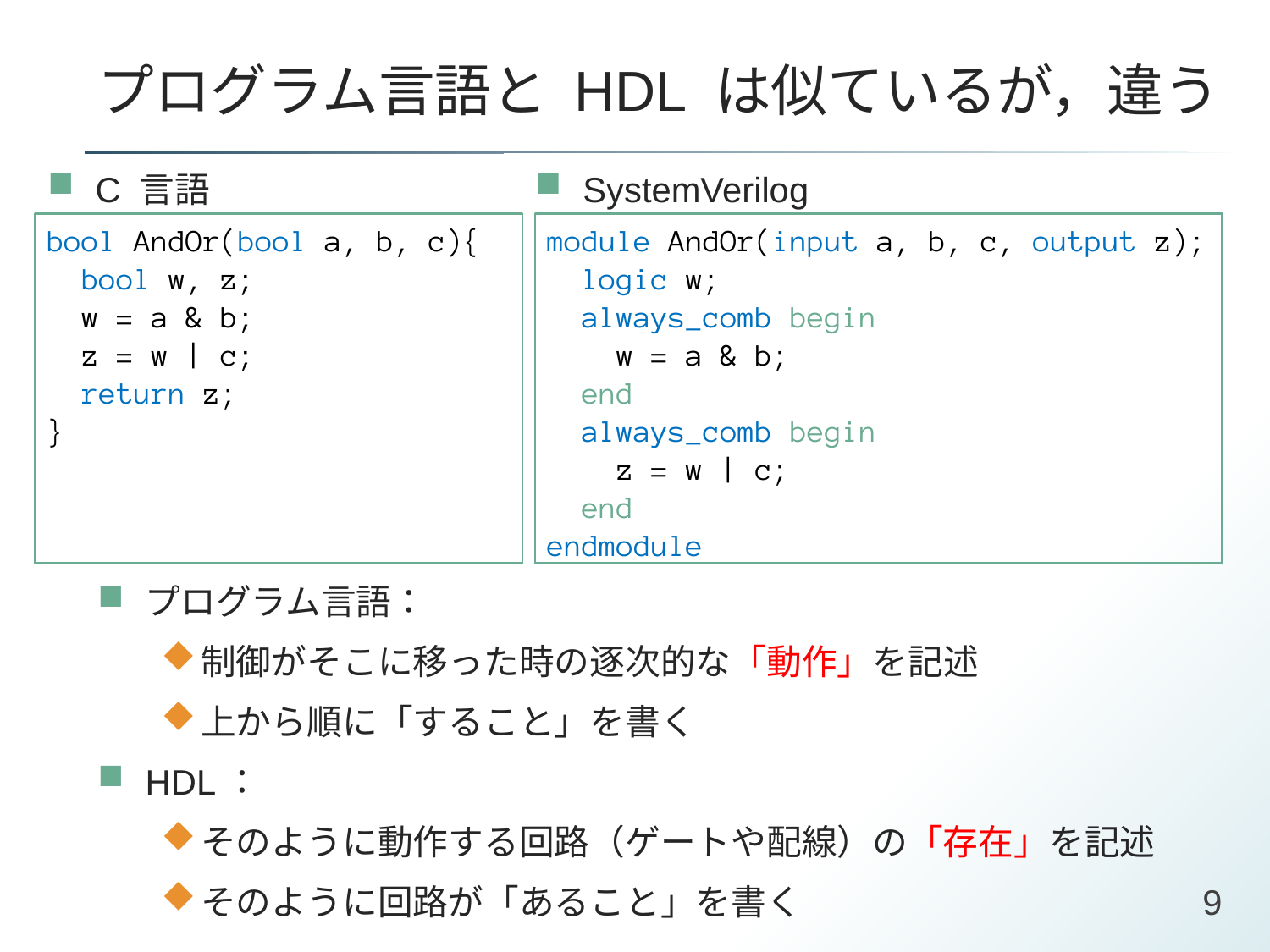

# プログラム言語と HDL は似ているが，違う
C 言語
SystemVerilog
bool AndOr(bool a, b, c){
  bool w, z;
  w = a & b;
  z = w | c;
  return z;
}

module AndOr(input a, b, c, output z);
  logic w;
  always_comb begin
    w = a & b;
  end
  always_comb begin
    z = w | c;
  end
endmodule

プログラム言語：
制御がそこに移った時の逐次的な「動作」を記述
上から順に「すること」を書く
HDL：
そのように動作する回路（ゲートや配線）の「存在」を記述
そのように回路が「あること」を書く
9